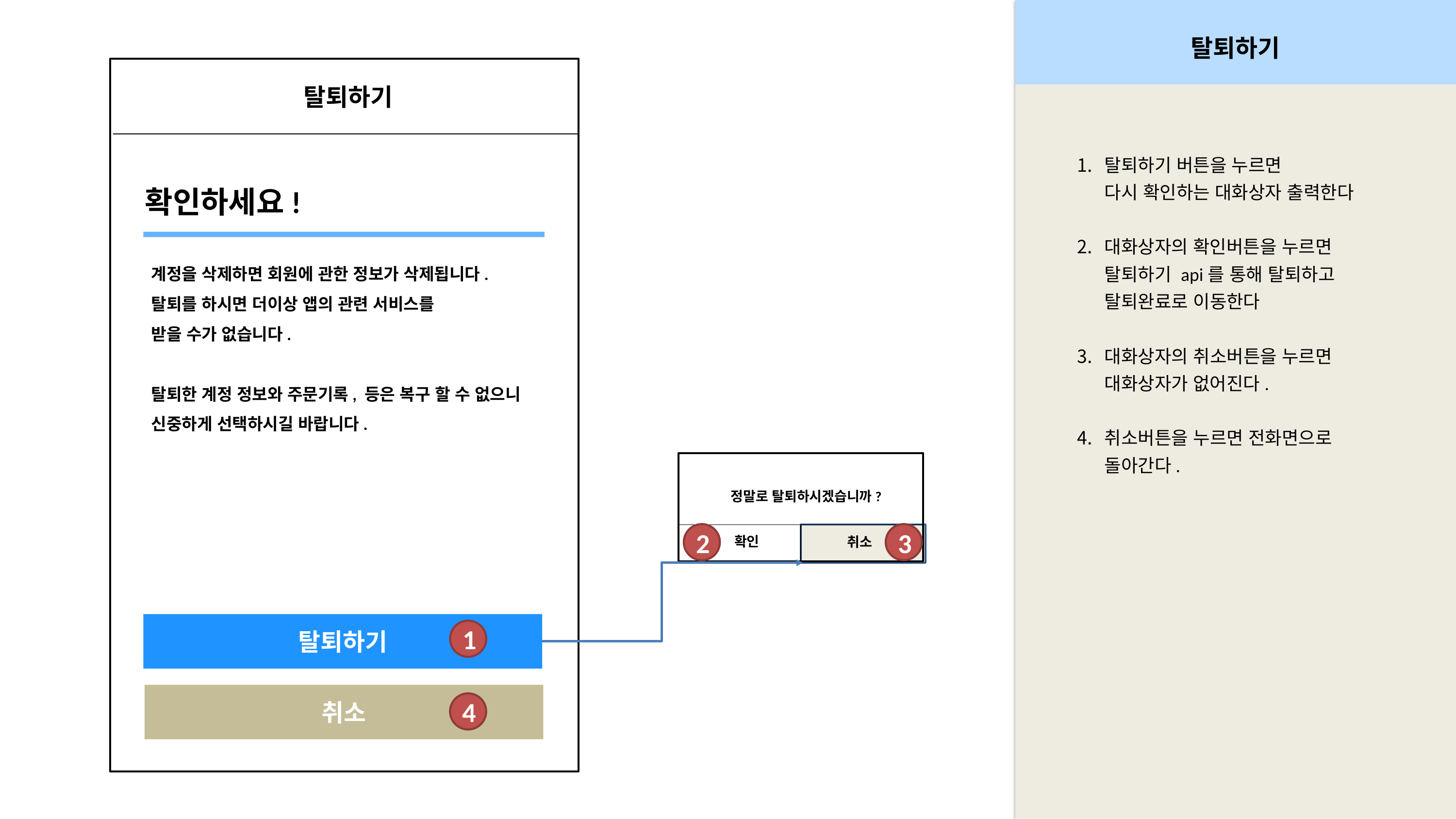

탈퇴하기

탈퇴하기

탈퇴하기 버튼을 누르면
다시 확인하는 대화상자 출력한다

대화상자의 확인버튼을 누르면
탈퇴하기 api를 통해 탈퇴하고
탈퇴완료로 이동한다
대화상자의 취소버튼을 누르면
대화상자가 없어진다.

취소버튼을 누르면 전화면으로
돌아간다.

확인하세요!

계정을 삭제하면 회원에 관한 정보가 삭제됩니다.
탈퇴를 하시면 더이상 앱의 관련 서비스를
받을 수가 없습니다.

탈퇴한 계정 정보와 주문기록, 등은 복구 할 수 없으니
신중하게 선택하시길 바랍니다.

정말로 탈퇴하시겠습니까?
2
3
확인
취소
탈퇴하기
1

취소
4
56